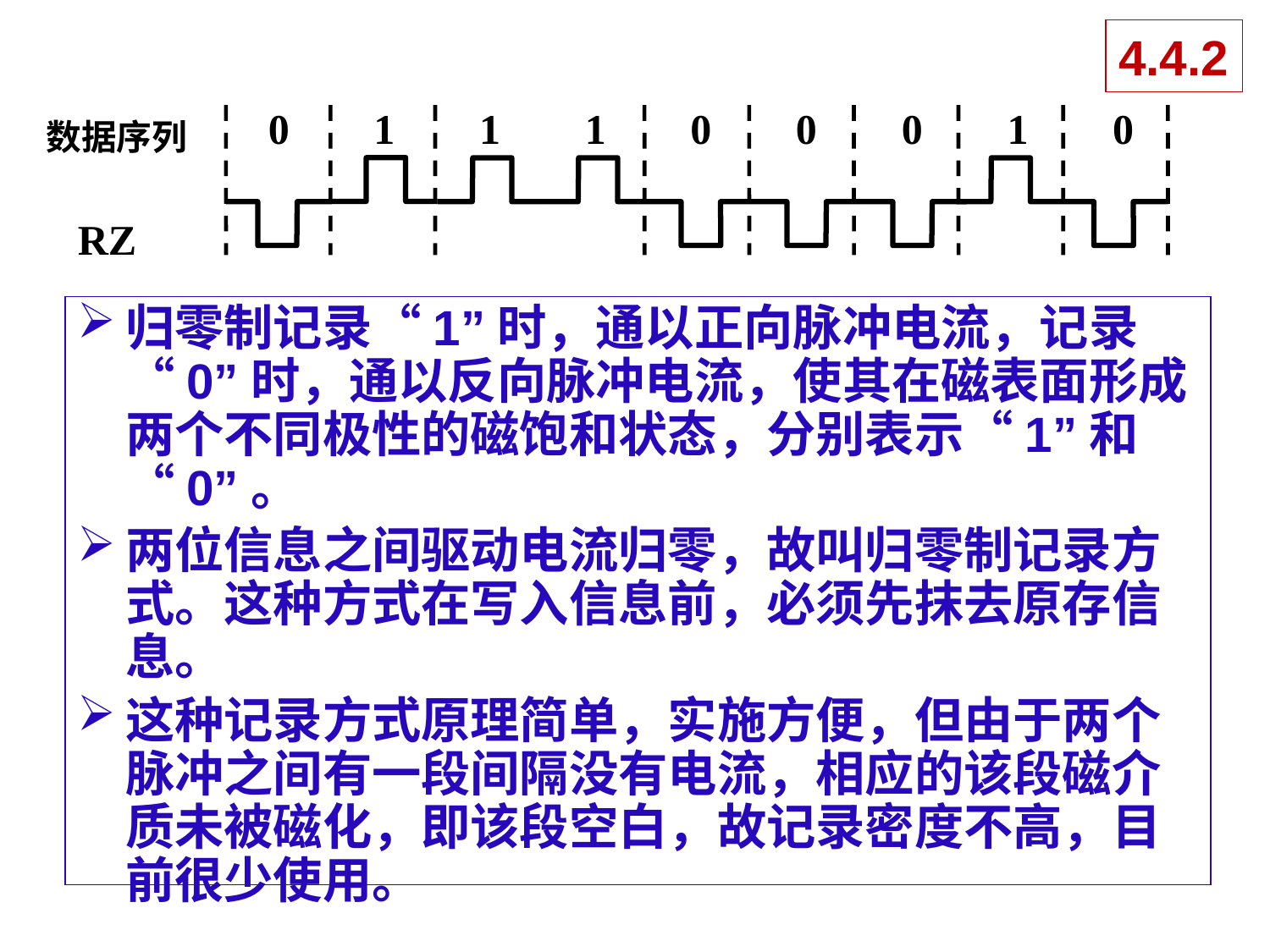

4.4.2
0
1
1
1
0
0
0
1
0

数据序列

RZ
归零制记录“1”时，通以正向脉冲电流，记录“0”时，通以反向脉冲电流，使其在磁表面形成两个不同极性的磁饱和状态，分别表示“1”和 “0”。
两位信息之间驱动电流归零，故叫归零制记录方式。这种方式在写入信息前，必须先抹去原存信息。
这种记录方式原理简单，实施方便，但由于两个脉冲之间有一段间隔没有电流，相应的该段磁介质未被磁化，即该段空白，故记录密度不高，目前很少使用。